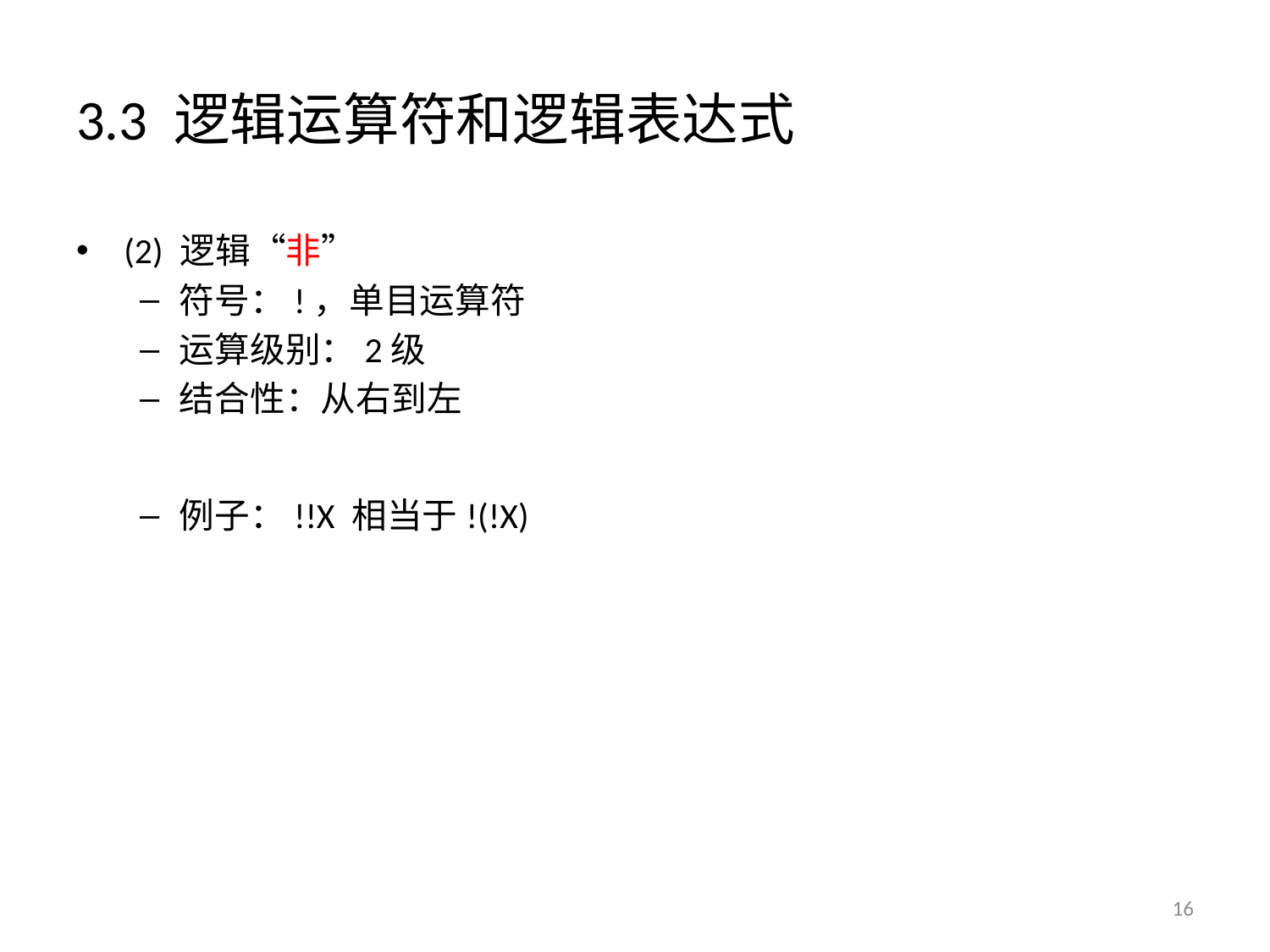

# 3.3 逻辑运算符和逻辑表达式
(2) 逻辑“非”
符号：!，单目运算符
运算级别：2级
结合性：从右到左

例子：!!X 相当于!(!X)
16